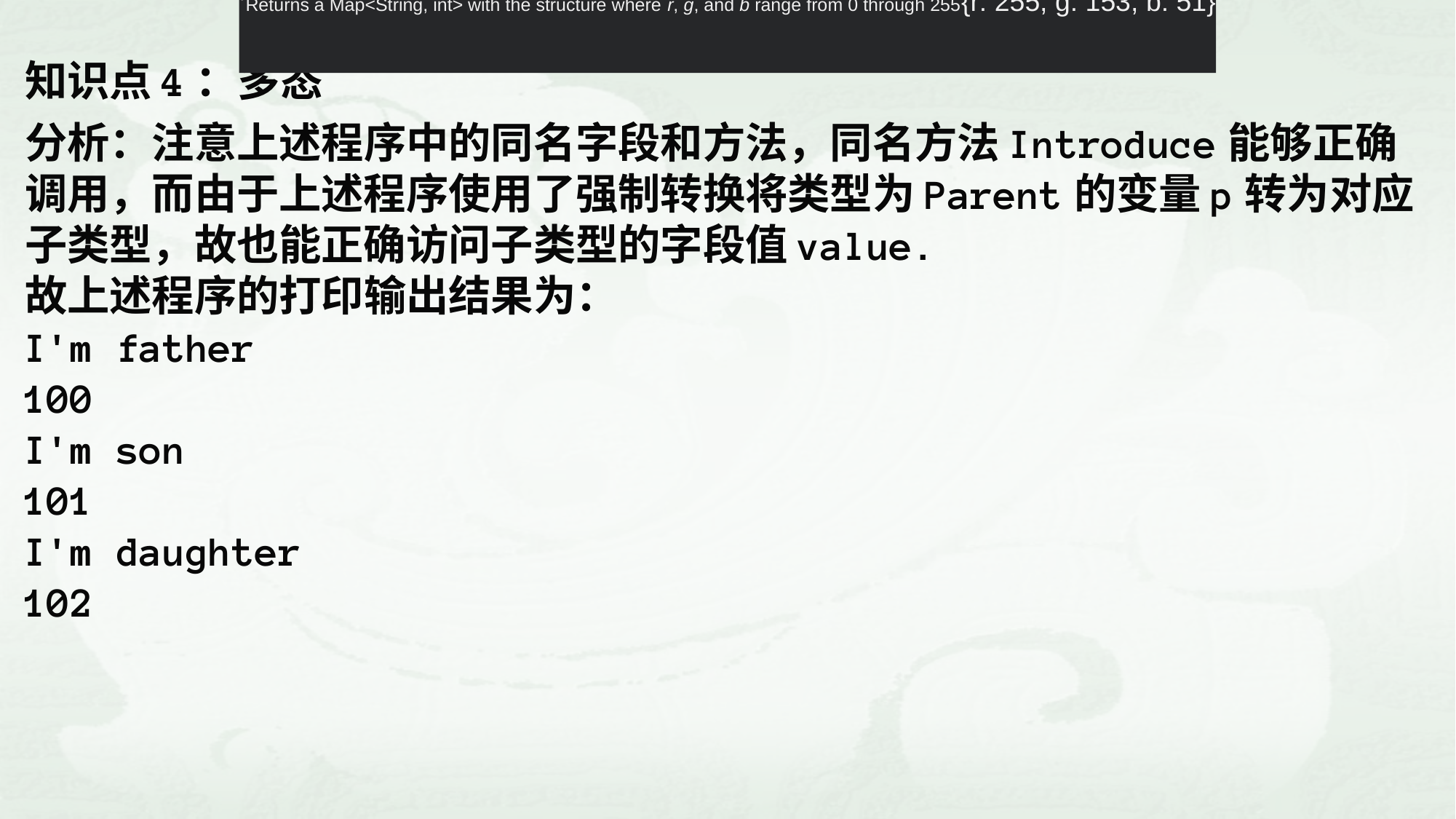

Returns a Map<String, int> with the structure where r, g, and b range from 0 through 255{r: 255, g: 153, b: 51}

知识点4：多态
分析：注意上述程序中的同名字段和方法，同名方法Introduce能够正确调用，而由于上述程序使用了强制转换将类型为Parent的变量p转为对应子类型，故也能正确访问子类型的字段值value.
故上述程序的打印输出结果为：
I'm father
100
I'm son
101
I'm daughter
102